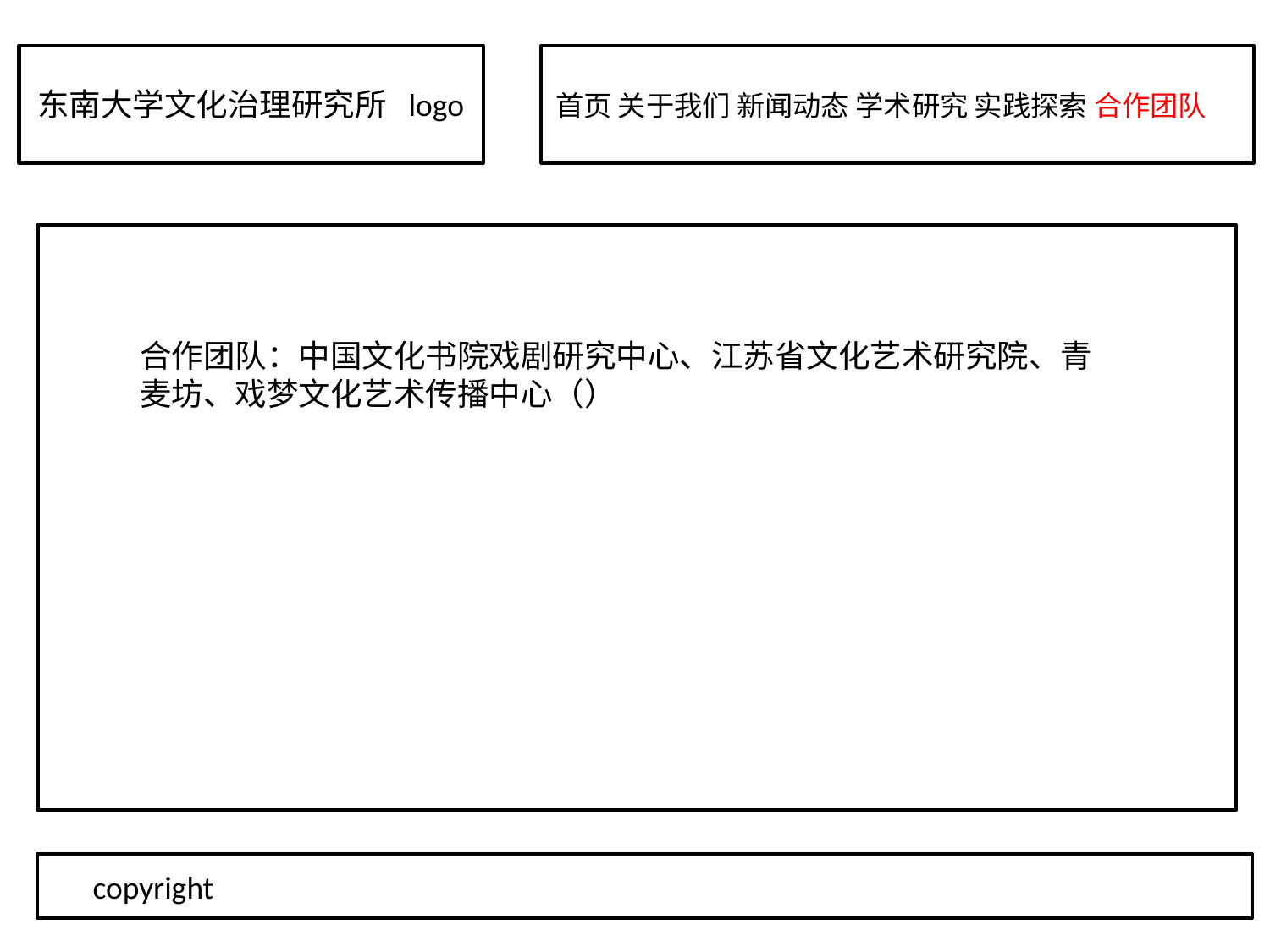

东南大学文化治理研究所  logo
首页 关于我们 新闻动态 学术研究 实践探索 合作团队

合作团队：中国文化书院戏剧研究中心、江苏省文化艺术研究院、青麦坊、戏梦文化艺术传播中心（）

copyright